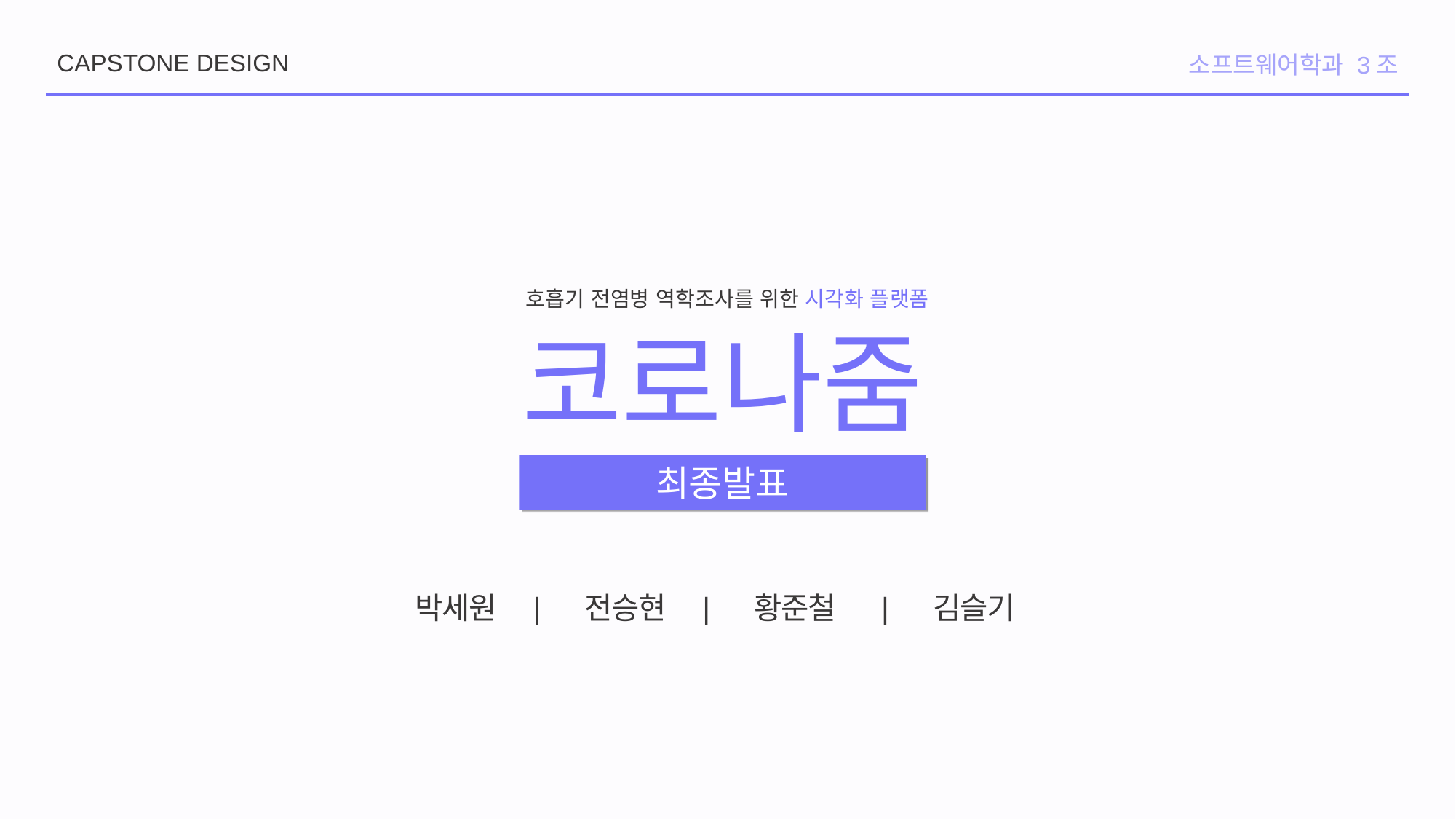

# CAPSTONE DESIGN
소프트웨어학과 3조
호흡기 전염병 역학조사를 위한 시각화 플랫폼
코로나줌
최종발표
박세원     |     전승현     |     황준철     |     김슬기